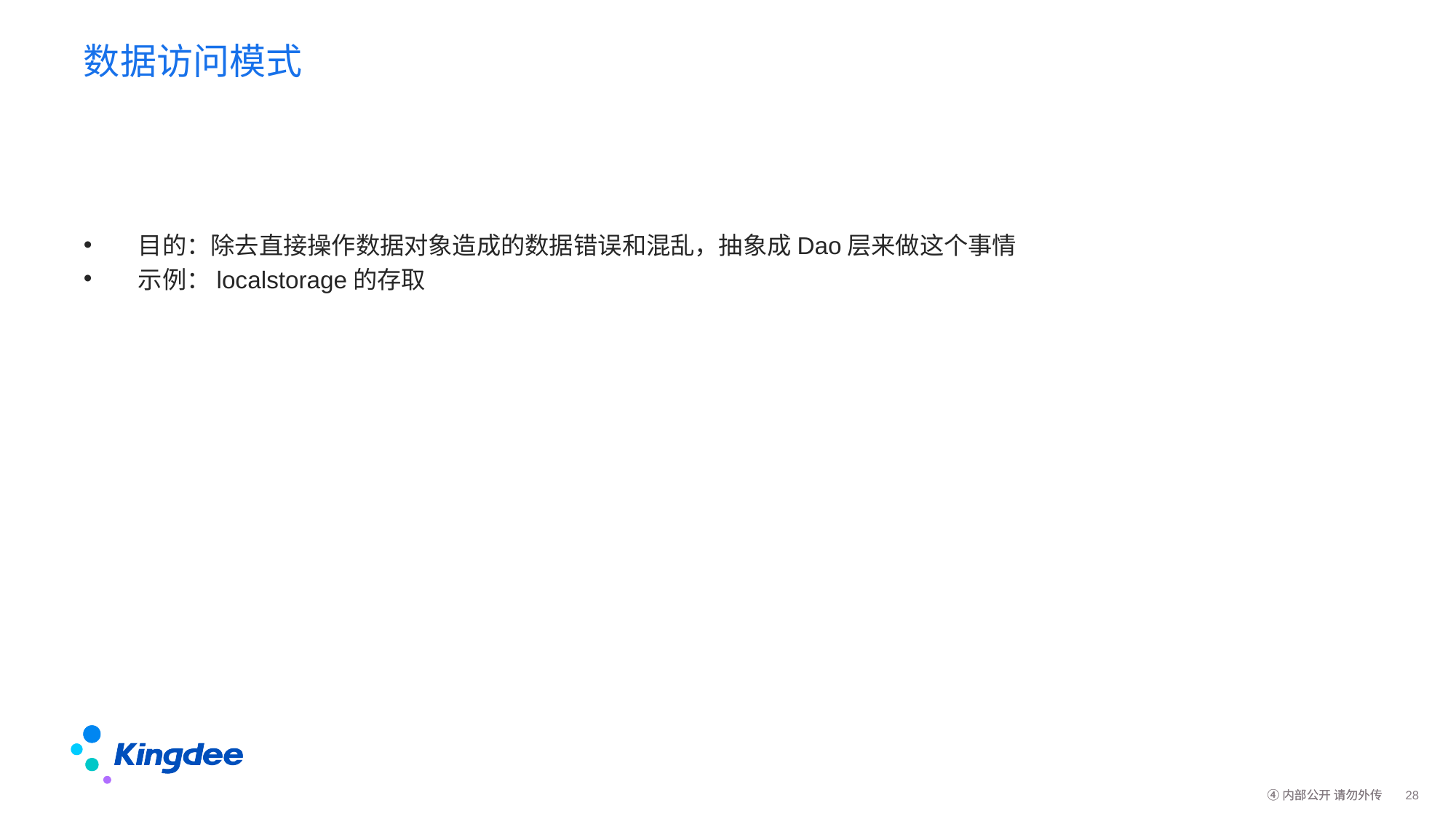

# 数据访问模式
目的：除去直接操作数据对象造成的数据错误和混乱，抽象成Dao层来做这个事情
示例：localstorage的存取